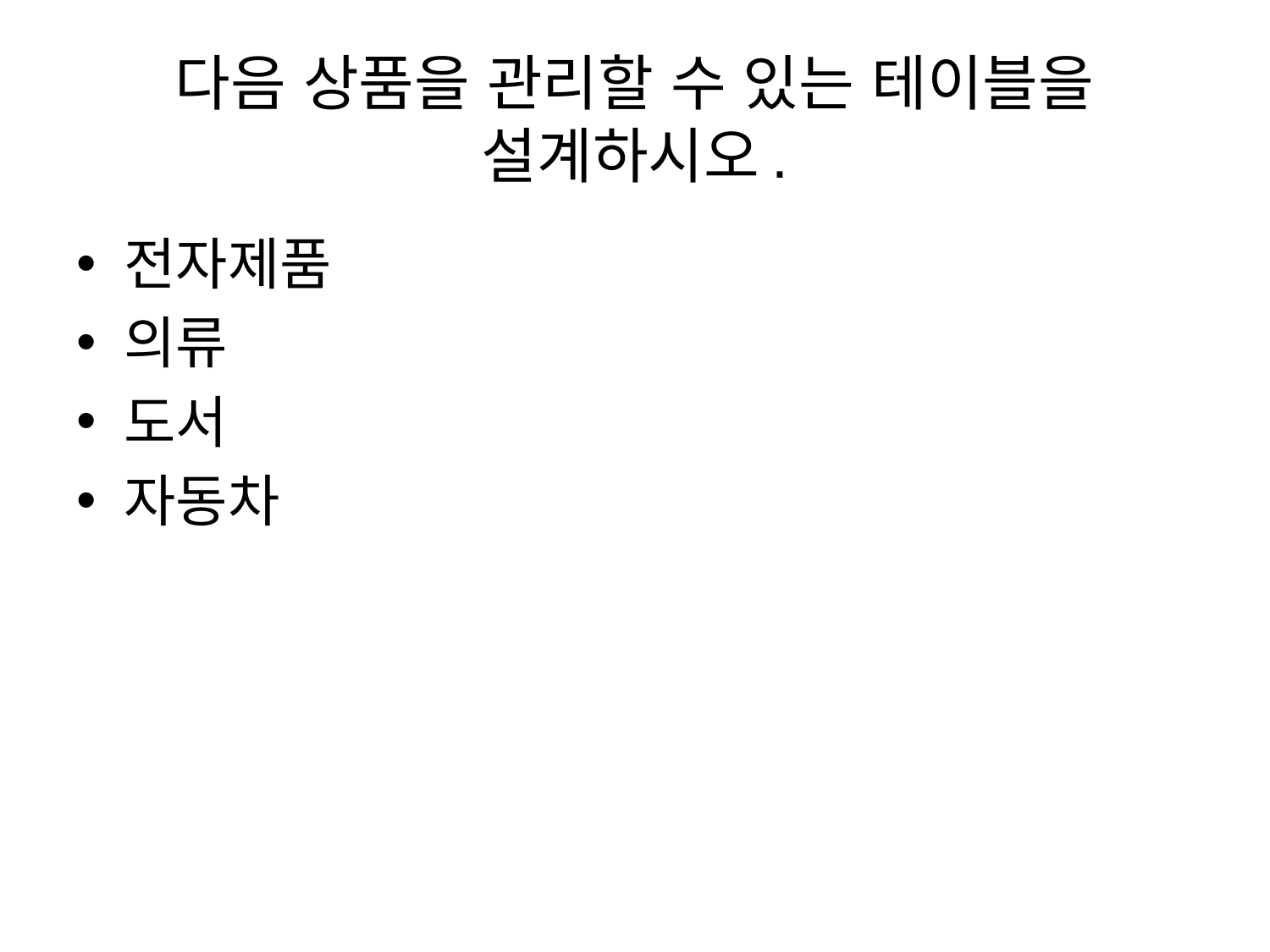

# 다음 상품을 관리할 수 있는 테이블을 설계하시오.
전자제품
의류
도서
자동차